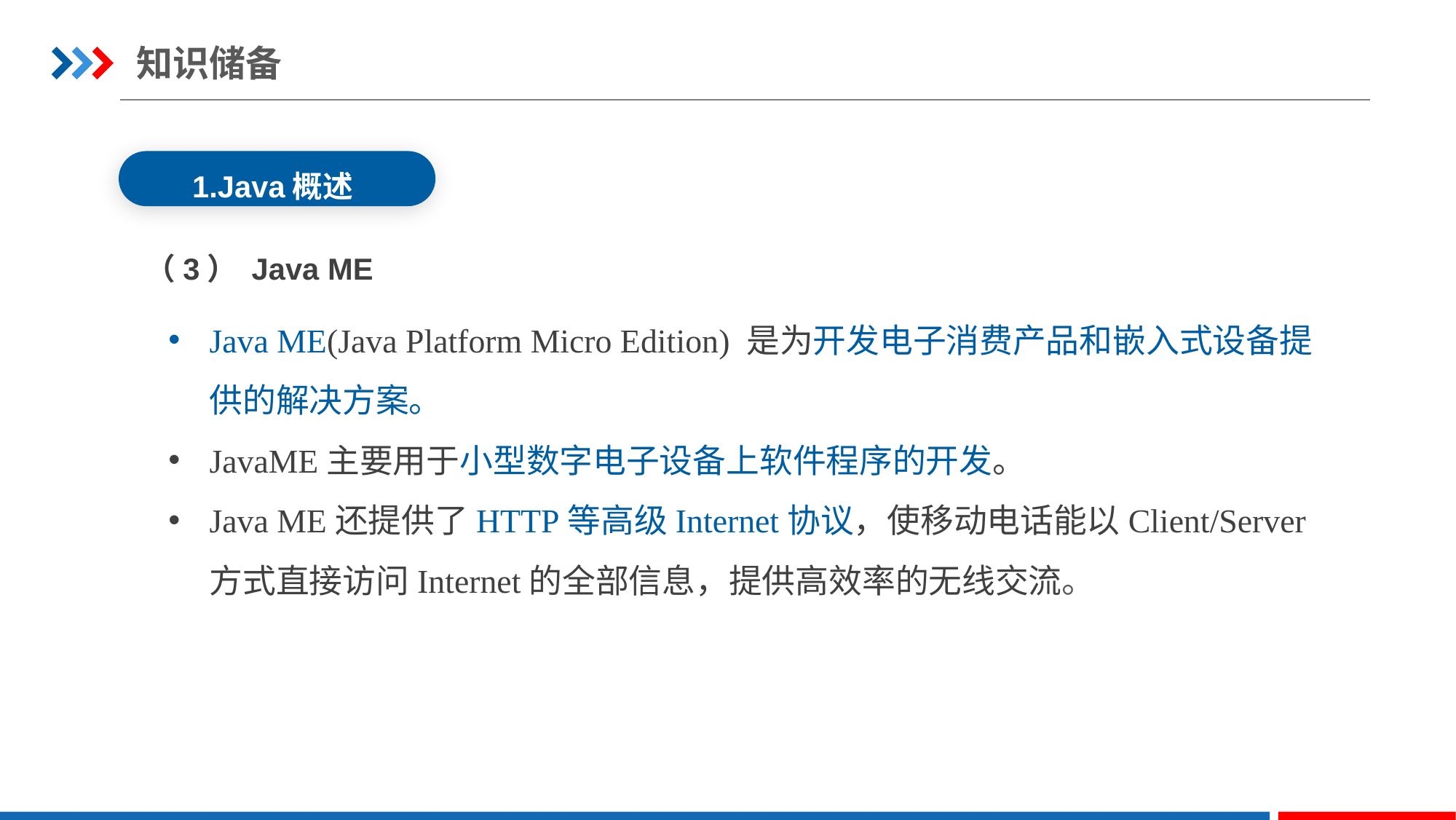

知识储备
1.Java概述

1.继承的概念
1.
（3） Java ME
Java ME(Java Platform Micro Edition) 是为开发电子消费产品和嵌入式设备提供的解决方案。
JavaME主要用于小型数字电子设备上软件程序的开发。
Java ME还提供了HTTP等高级Internet协议，使移动电话能以Client/Server方式直接访问Internet的全部信息，提供高效率的无线交流。